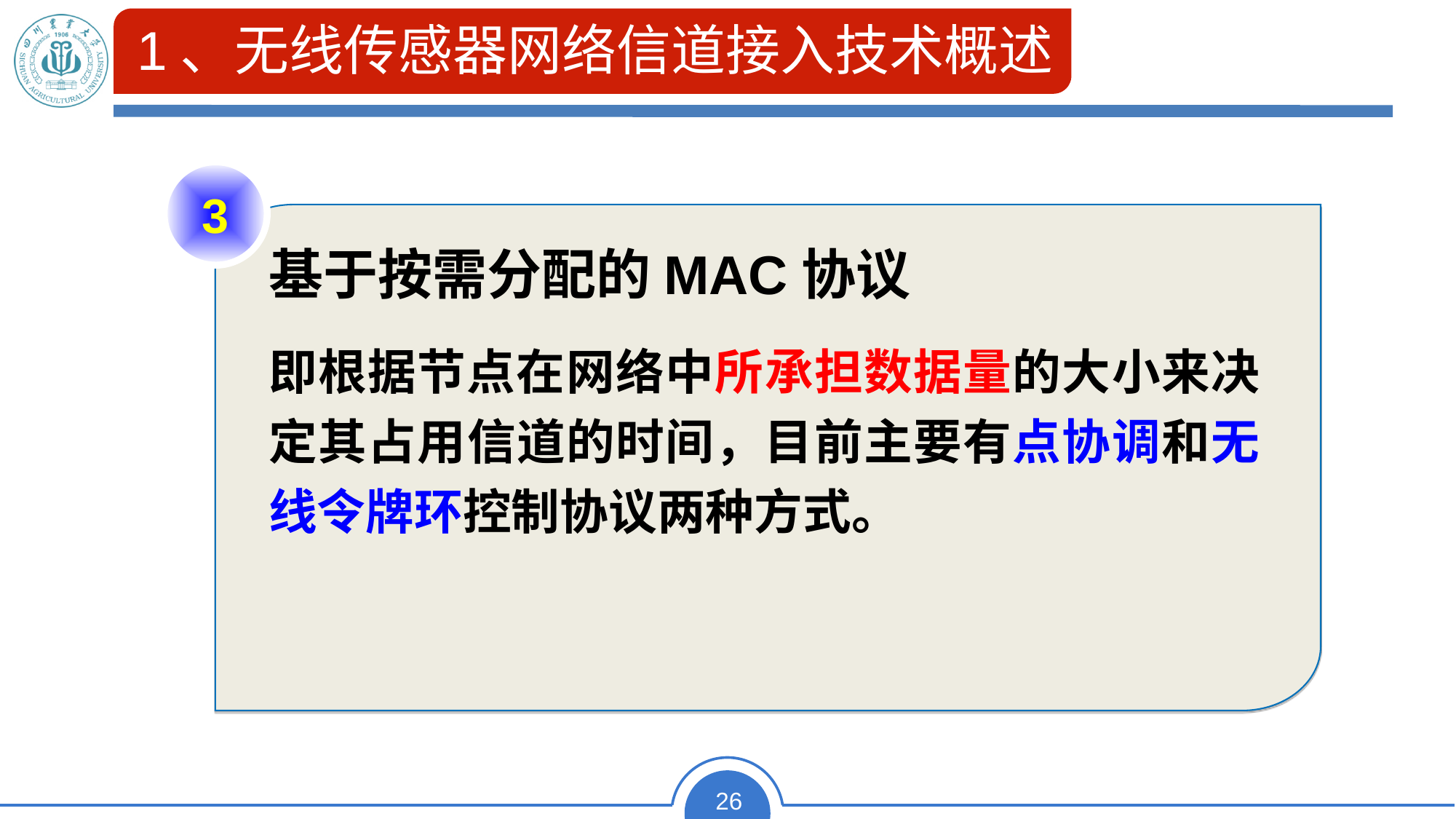

# 1、无线传感器网络信道接入技术概述
3

基于按需分配的MAC协议
即根据节点在网络中所承担数据量的大小来决定其占用信道的时间，目前主要有点协调和无线令牌环控制协议两种方式。